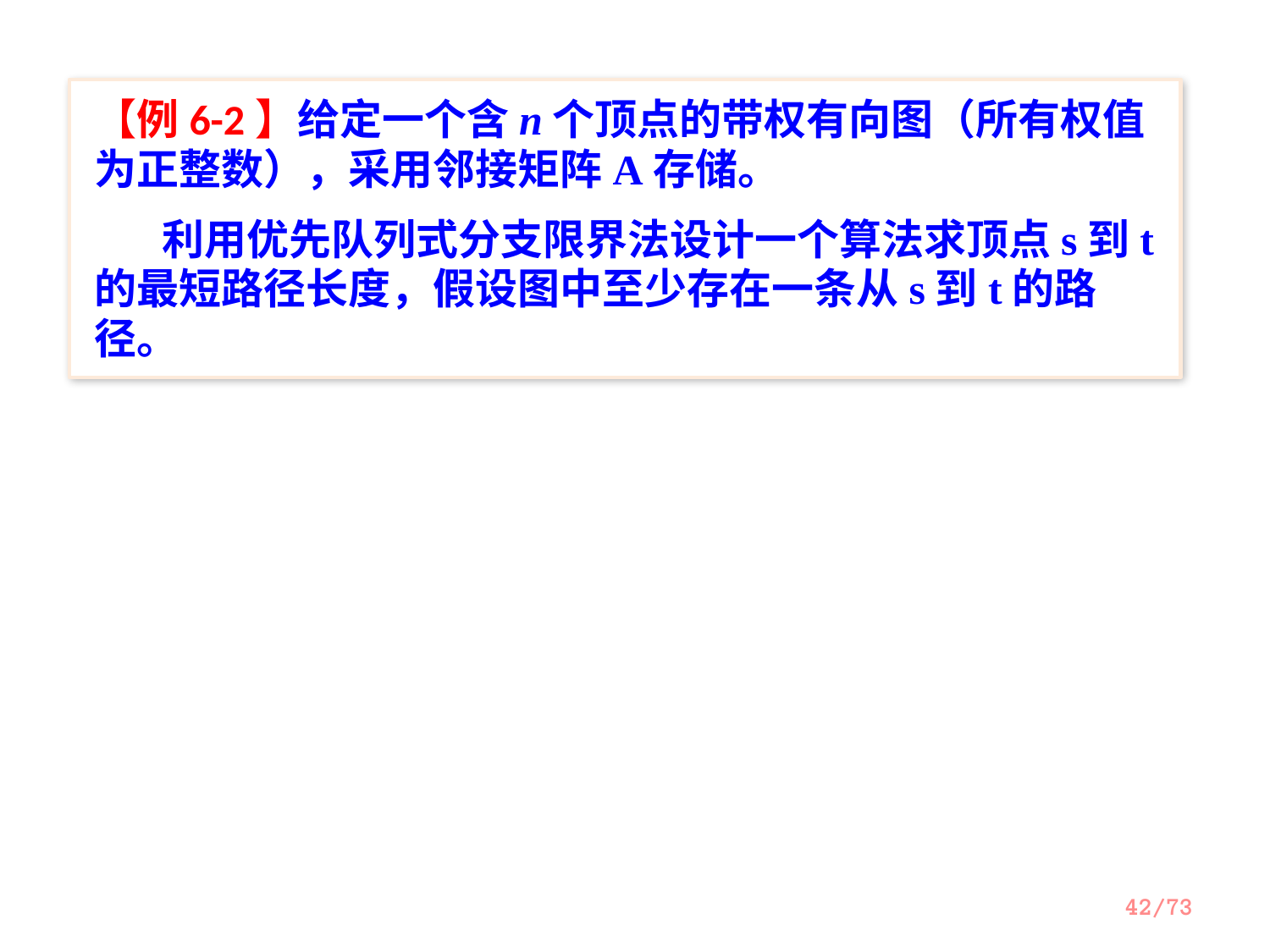

【例6-2】给定一个含n个顶点的带权有向图（所有权值为正整数），采用邻接矩阵A存储。
      利用优先队列式分支限界法设计一个算法求顶点s到t的最短路径长度，假设图中至少存在一条从s到t的路径。
42/73